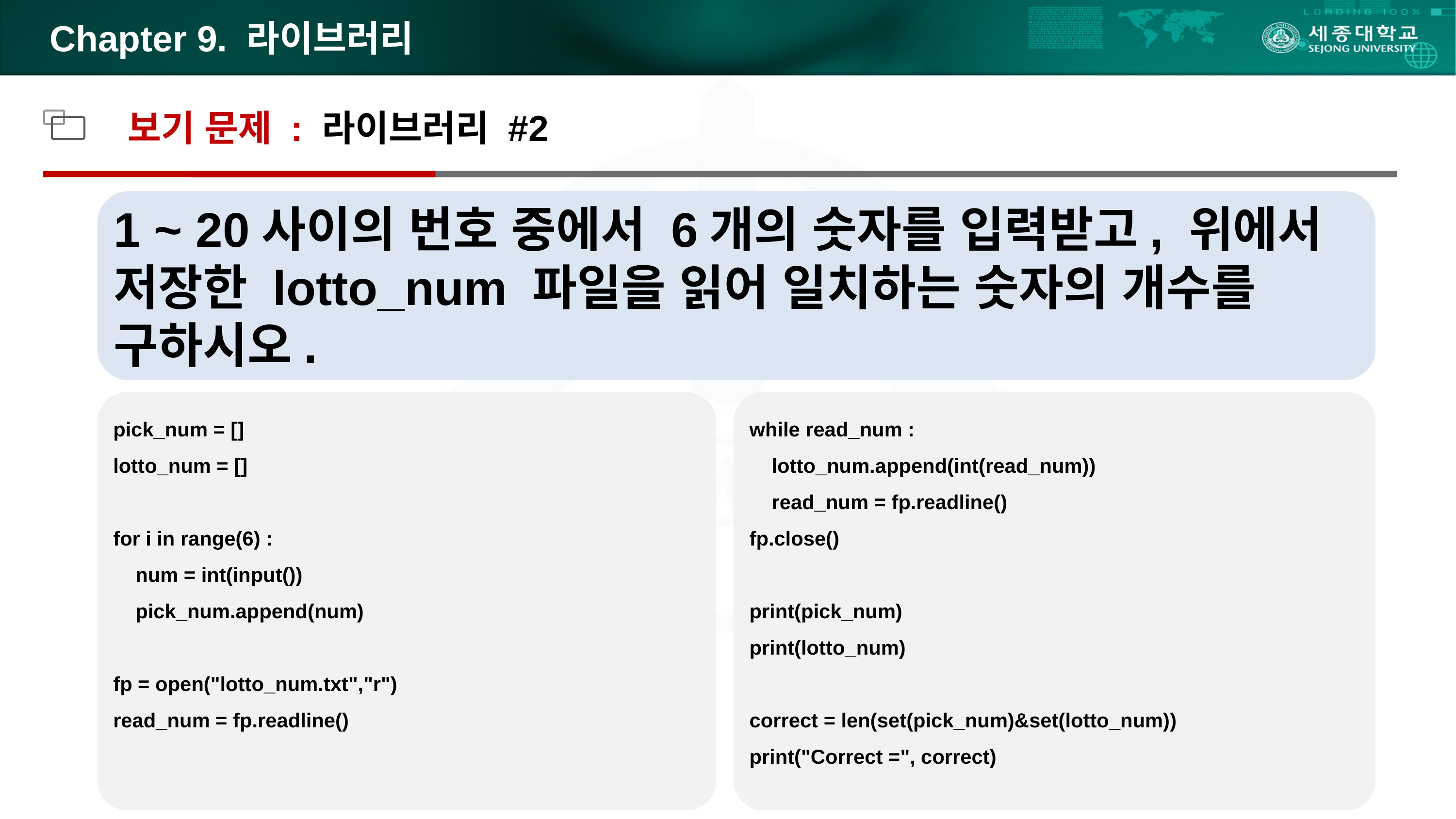

# Chapter 9. 라이브러리
보기 문제 : 라이브러리 #2
1 ~ 20사이의 번호 중에서 6개의 숫자를 입력받고, 위에서 저장한 lotto_num 파일을 읽어 일치하는 숫자의 개수를 구하시오.
pick_num = []
lotto_num = []

for i in range(6) :
    num = int(input())
    pick_num.append(num)

fp = open("lotto_num.txt","r")
read_num = fp.readline()
while read_num :
    lotto_num.append(int(read_num))
    read_num = fp.readline()
fp.close()

print(pick_num)
print(lotto_num)

correct = len(set(pick_num)&set(lotto_num))
print("Correct =", correct)